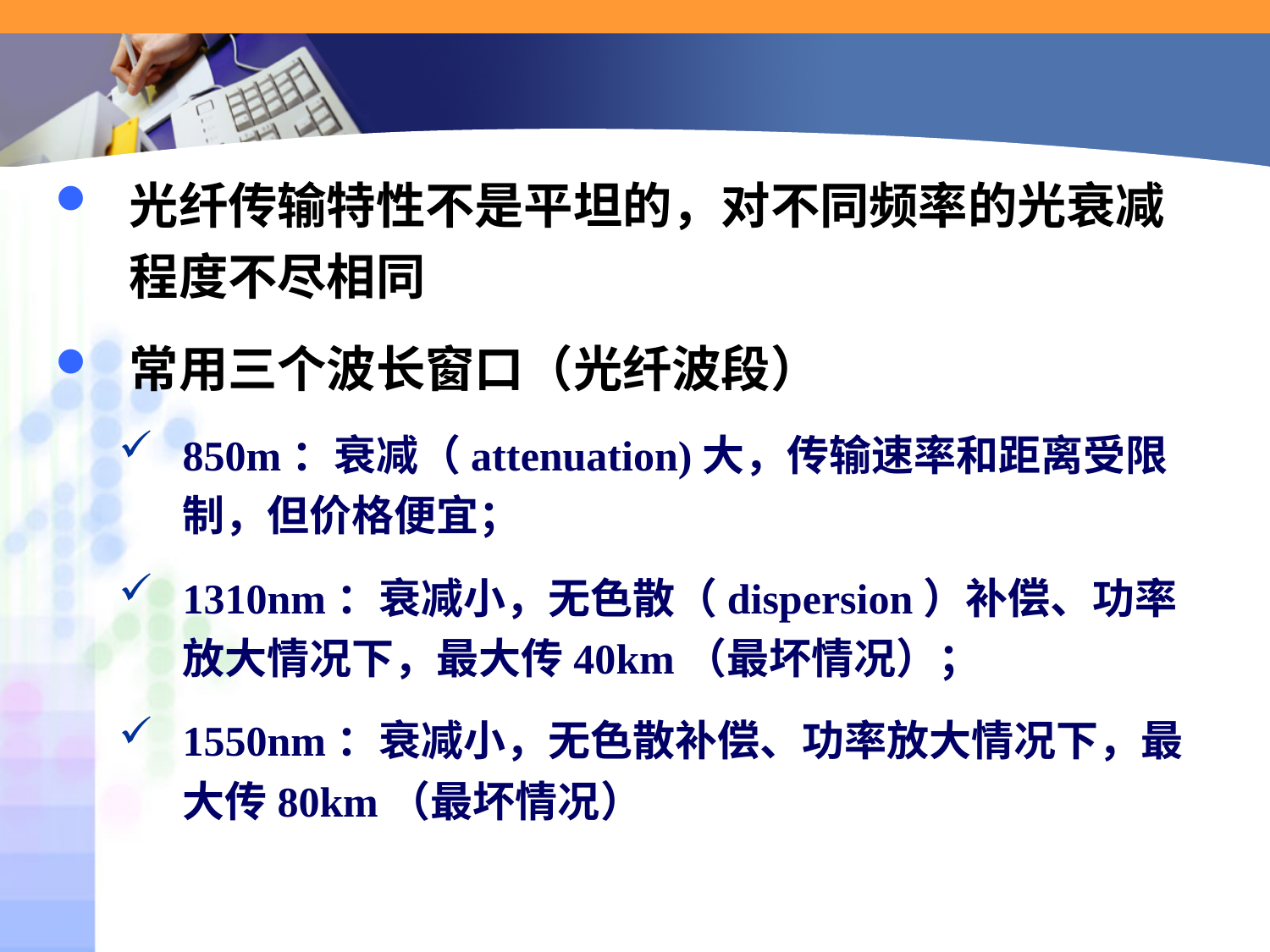

光纤传输特性不是平坦的，对不同频率的光衰减程度不尽相同
常用三个波长窗口（光纤波段）
850m：衰减（attenuation)大，传输速率和距离受限制，但价格便宜；
1310nm：衰减小，无色散（dispersion）补偿、功率放大情况下，最大传40km（最坏情况）；
1550nm：衰减小，无色散补偿、功率放大情况下，最大传80km（最坏情况）